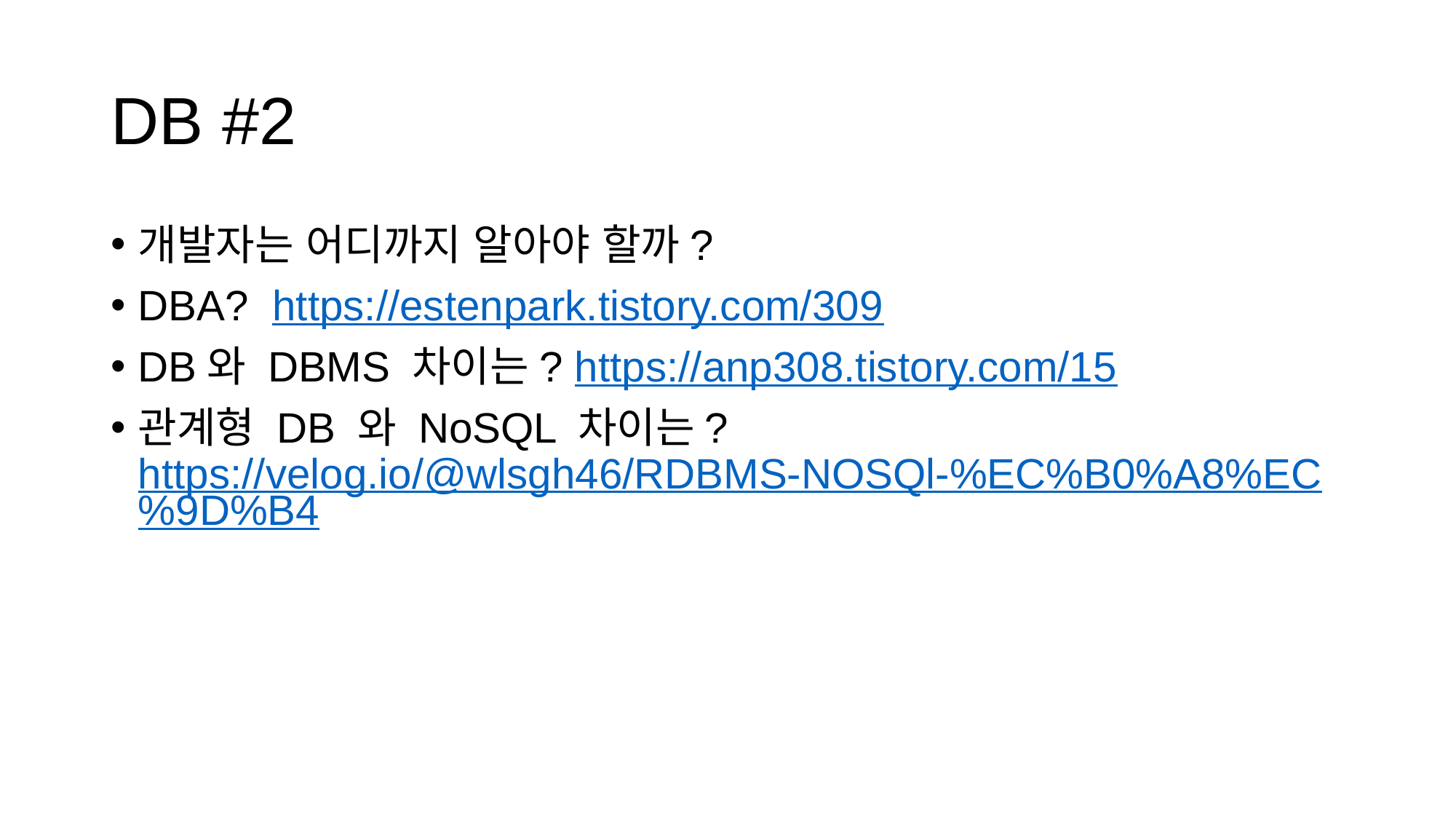

# DB #2
개발자는 어디까지 알아야 할까?
DBA?  https://estenpark.tistory.com/309
DB와 DBMS 차이는? https://anp308.tistory.com/15
관계형 DB 와 NoSQL 차이는?https://velog.io/@wlsgh46/RDBMS-NOSQl-%EC%B0%A8%EC%9D%B4